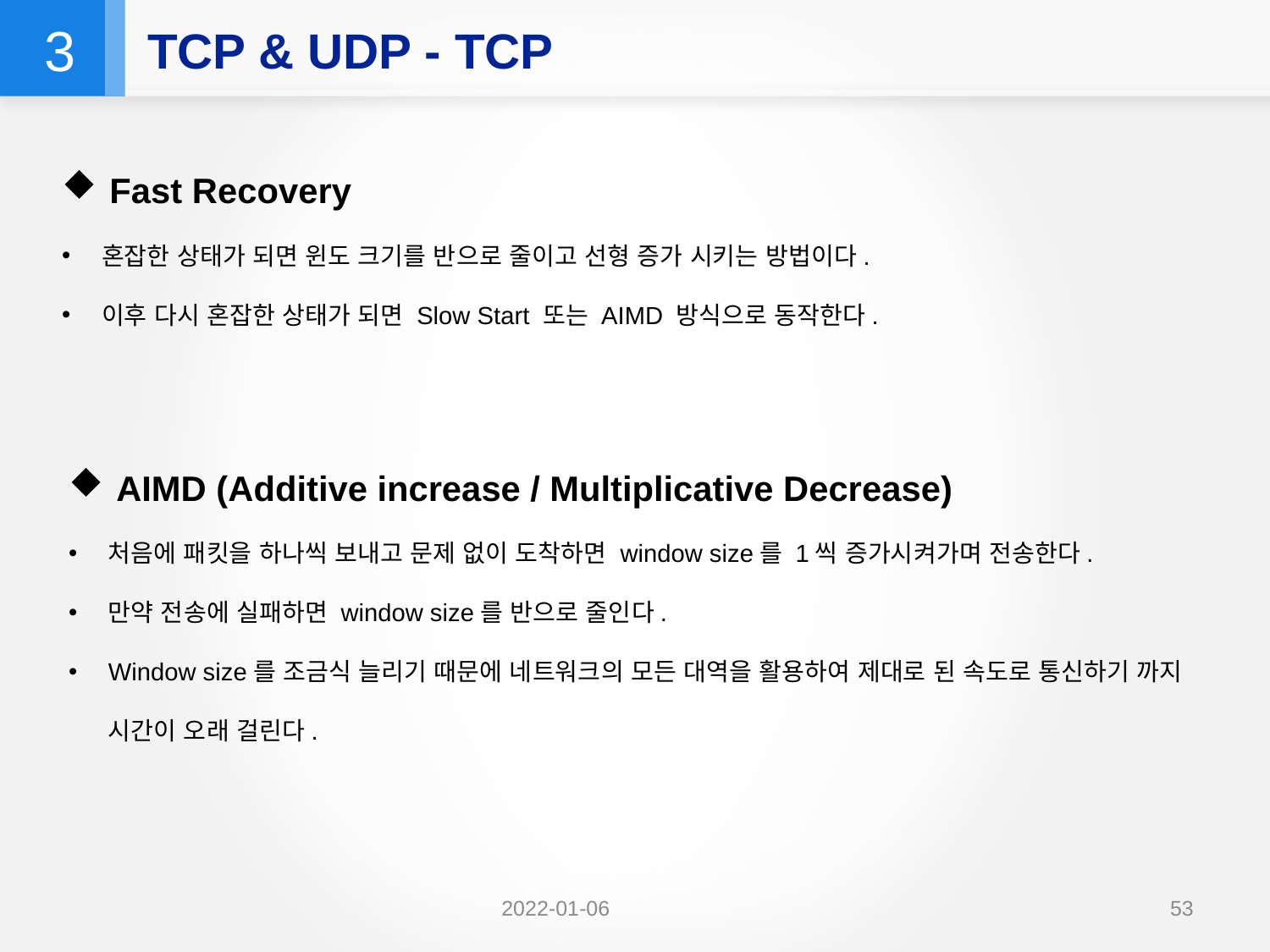

3
TCP & UDP - TCP
Fast Recovery
혼잡한 상태가 되면 윈도 크기를 반으로 줄이고 선형 증가 시키는 방법이다.
이후 다시 혼잡한 상태가 되면 Slow Start 또는 AIMD 방식으로 동작한다.
AIMD (Additive increase / Multiplicative Decrease)
처음에 패킷을 하나씩 보내고 문제 없이 도착하면 window size를 1씩 증가시켜가며 전송한다.
만약 전송에 실패하면 window size를 반으로 줄인다.
Window size를 조금식 늘리기 때문에 네트워크의 모든 대역을 활용하여 제대로 된 속도로 통신하기 까지 시간이 오래 걸린다.
2022-01-06
53